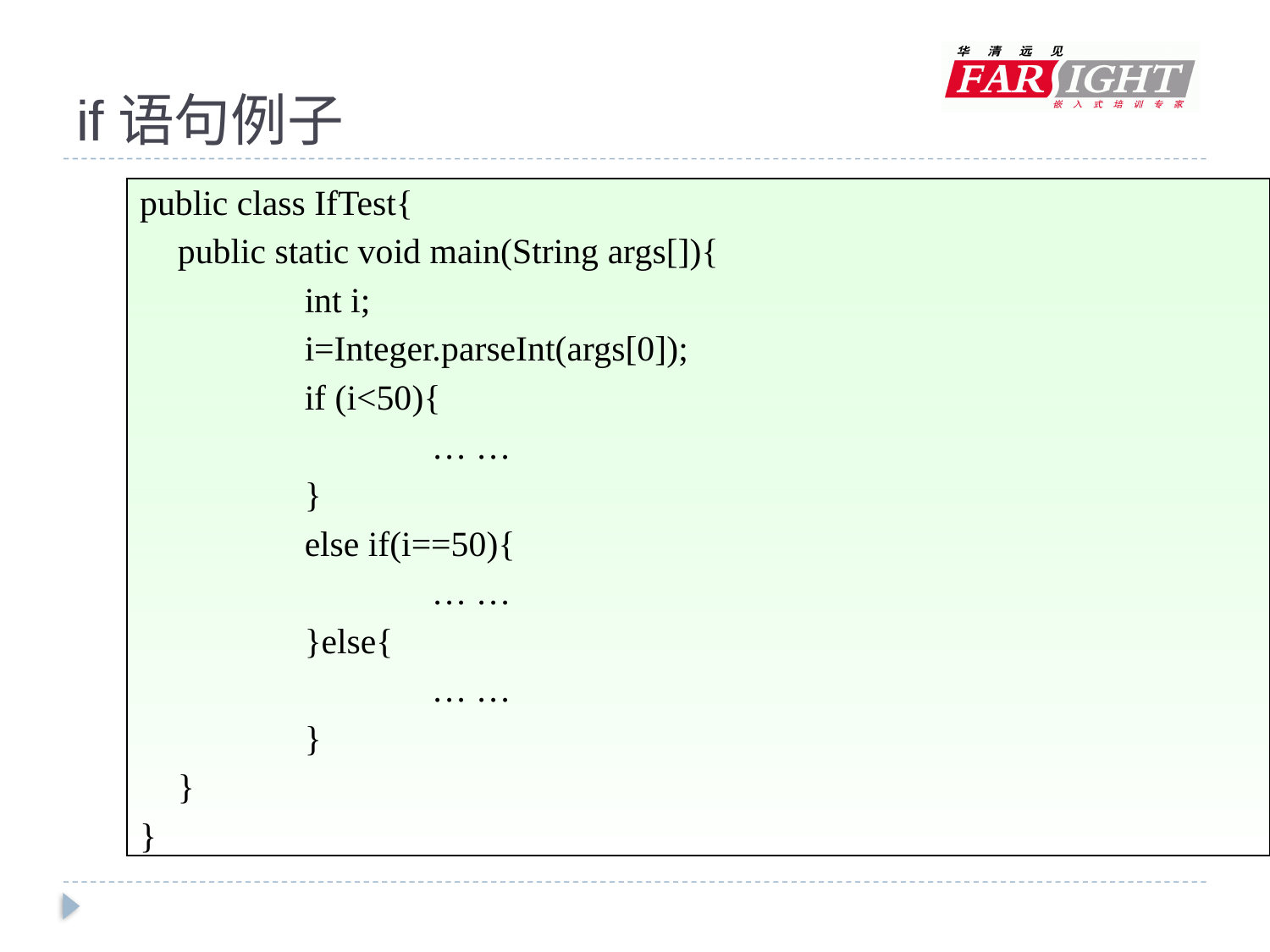

# if语句例子
public class IfTest{
	public static void main(String args[]){
		int i;
		i=Integer.parseInt(args[0]);
		if (i<50){
			… …
		}
		else if(i==50){
			… …
		}else{
			… …
		}
	}
}